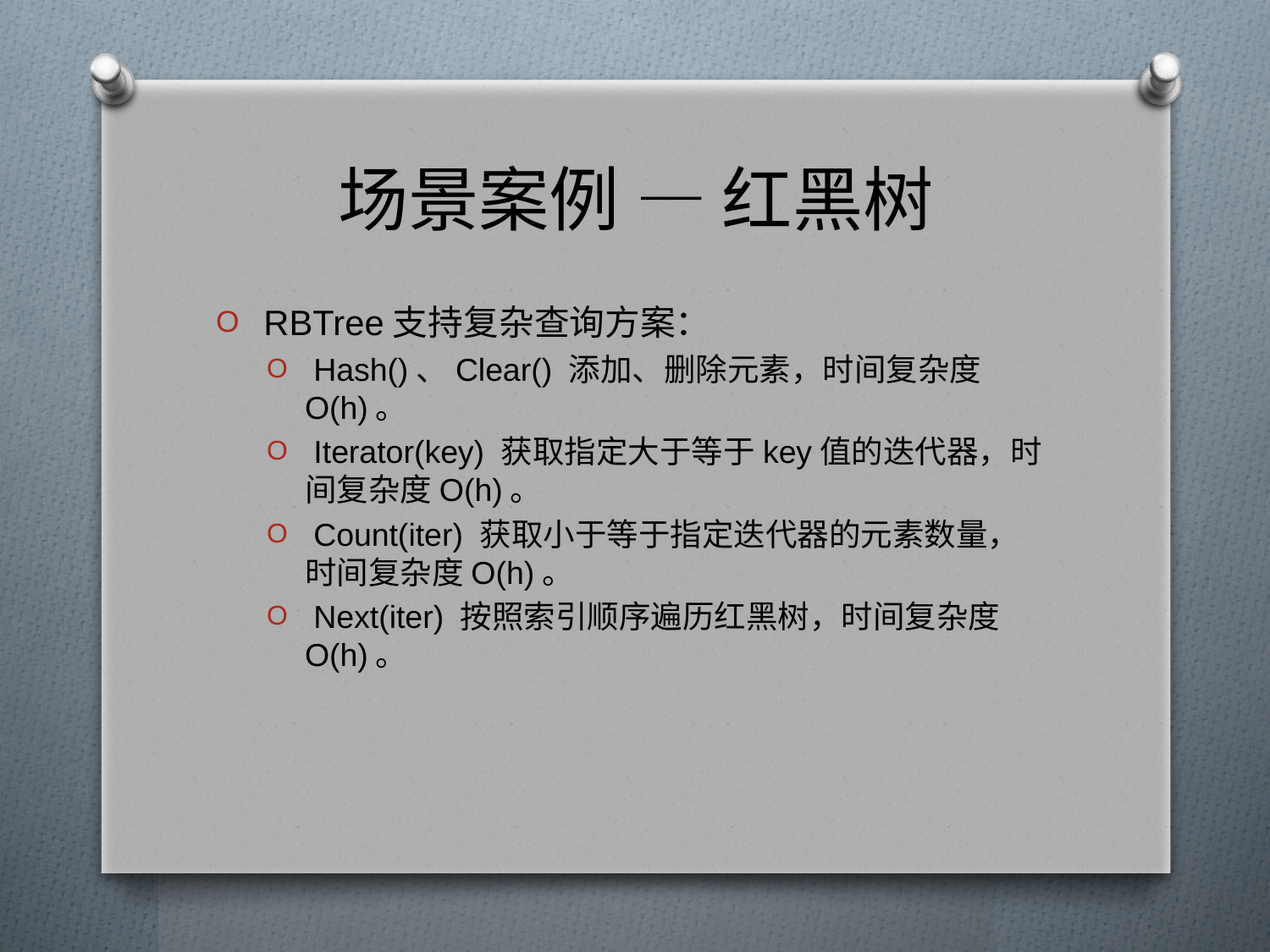

# 场景案例 — 红黑树
 RBTree支持复杂查询方案：
 Hash()、Clear() 添加、删除元素，时间复杂度O(h)。
 Iterator(key) 获取指定大于等于key值的迭代器，时间复杂度O(h)。
 Count(iter) 获取小于等于指定迭代器的元素数量，时间复杂度O(h)。
 Next(iter) 按照索引顺序遍历红黑树，时间复杂度O(h)。